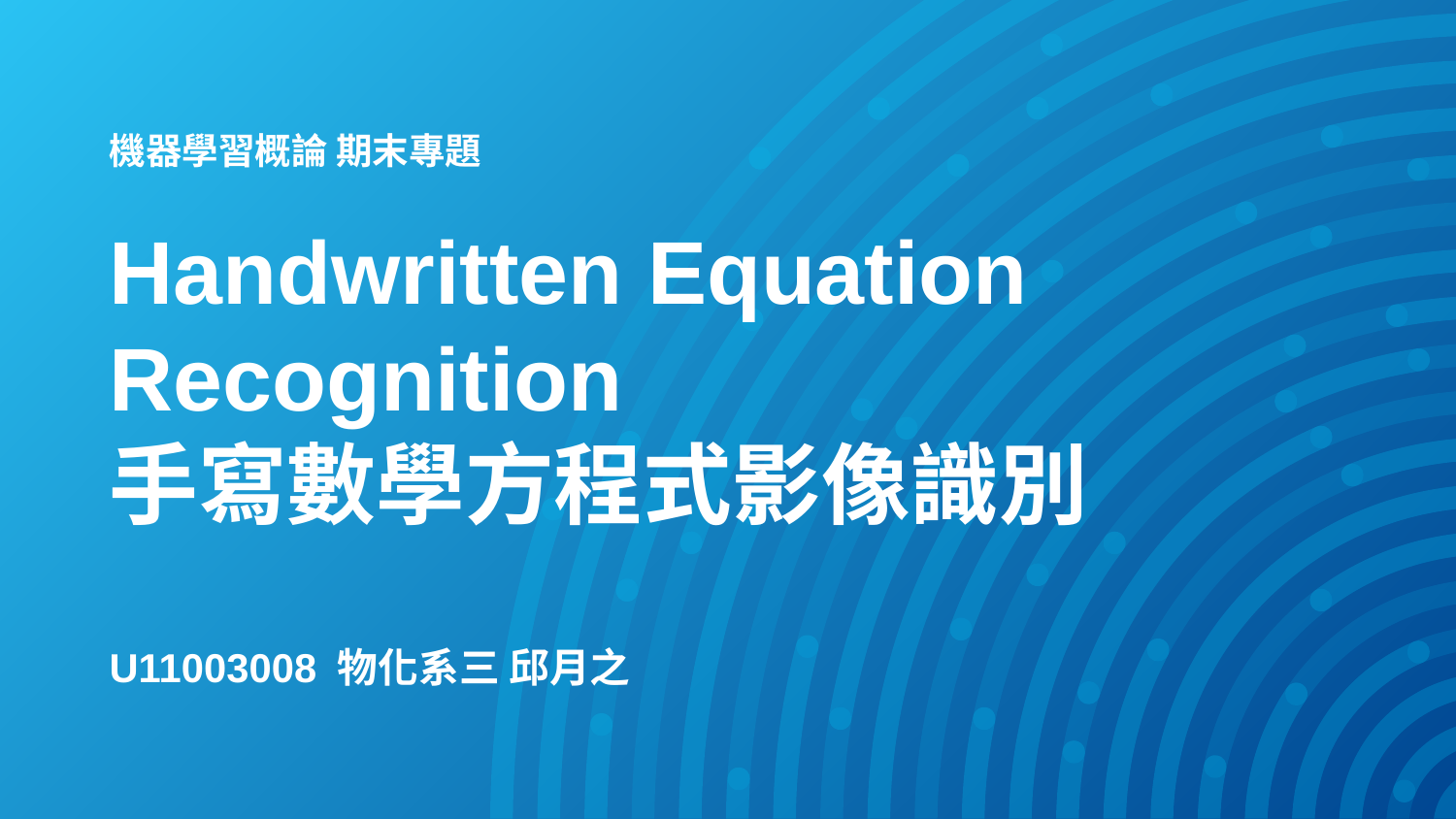

# 機器學習概論 期末專題 Handwritten Equation Recognition 手寫數學方程式影像識別 U11003008 物化系三 邱月之